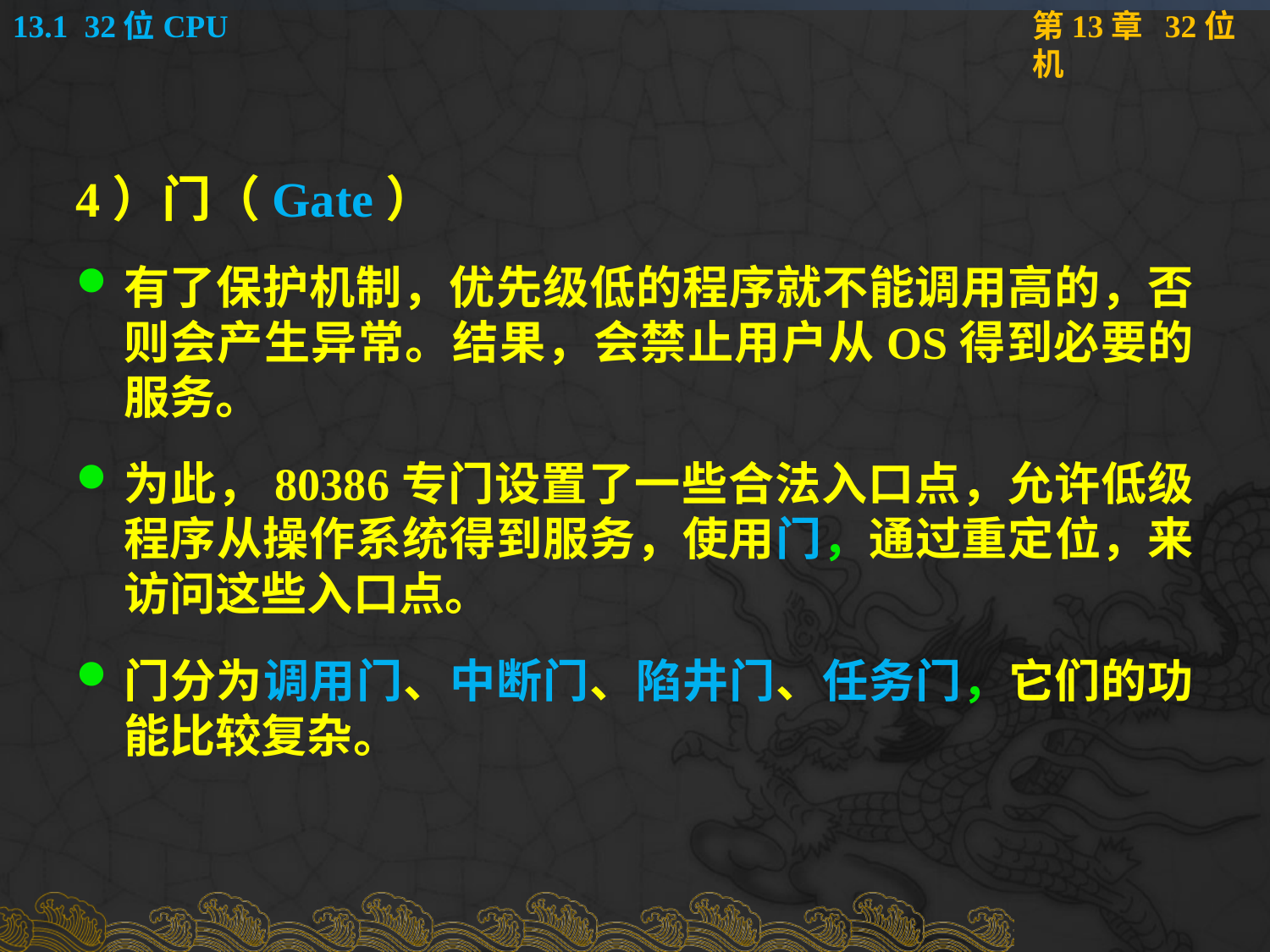

4）门（Gate）
有了保护机制，优先级低的程序就不能调用高的，否则会产生异常。结果，会禁止用户从OS得到必要的服务。
为此，80386专门设置了一些合法入口点，允许低级程序从操作系统得到服务，使用门，通过重定位，来访问这些入口点。
门分为调用门、中断门、陷井门、任务门，它们的功能比较复杂。